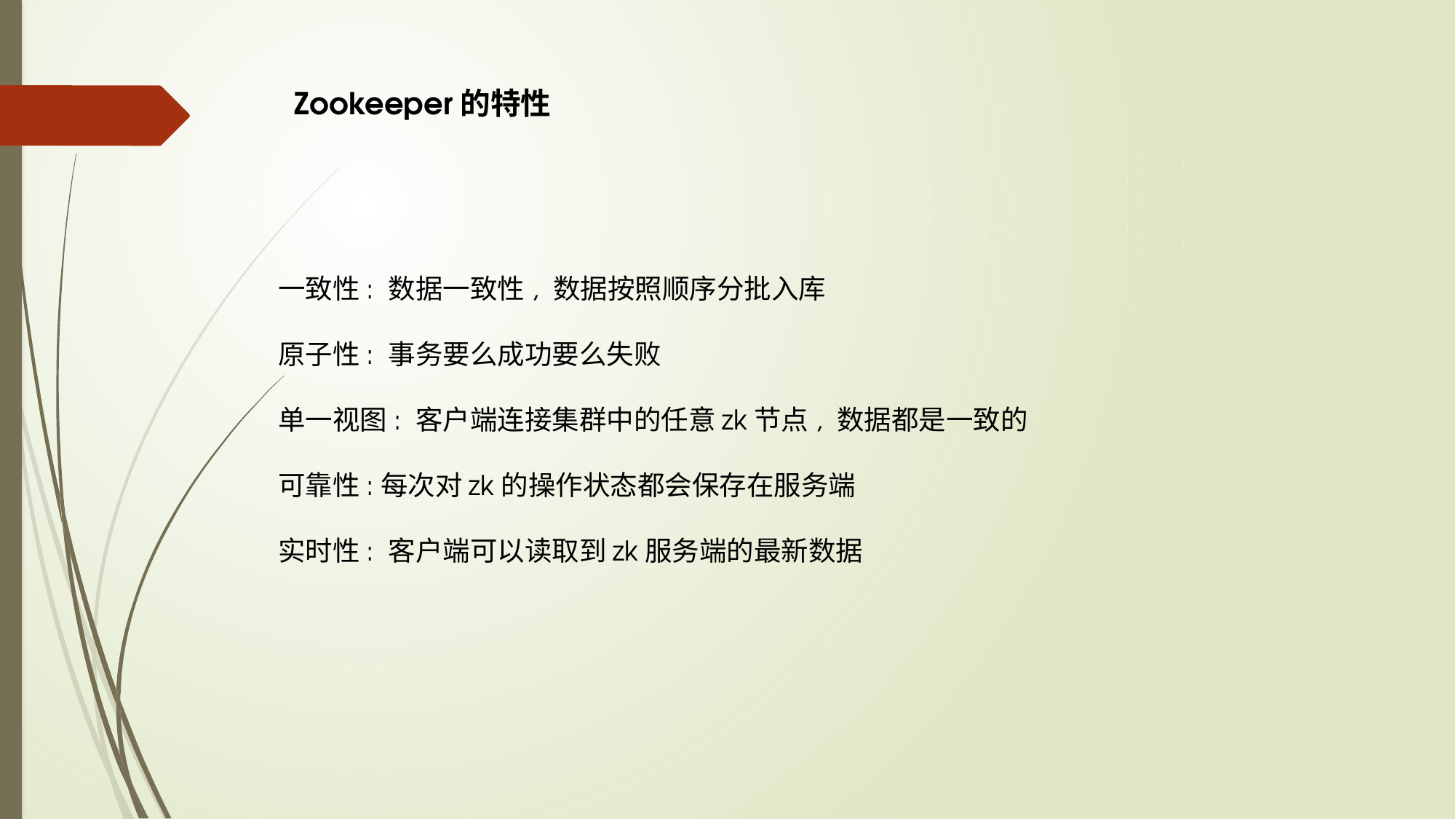

Zookeeper的特性
一致性: 数据一致性, 数据按照顺序分批入库

原子性: 事务要么成功要么失败

单一视图: 客户端连接集群中的任意zk节点, 数据都是一致的

可靠性:每次对zk的操作状态都会保存在服务端

实时性: 客户端可以读取到zk服务端的最新数据